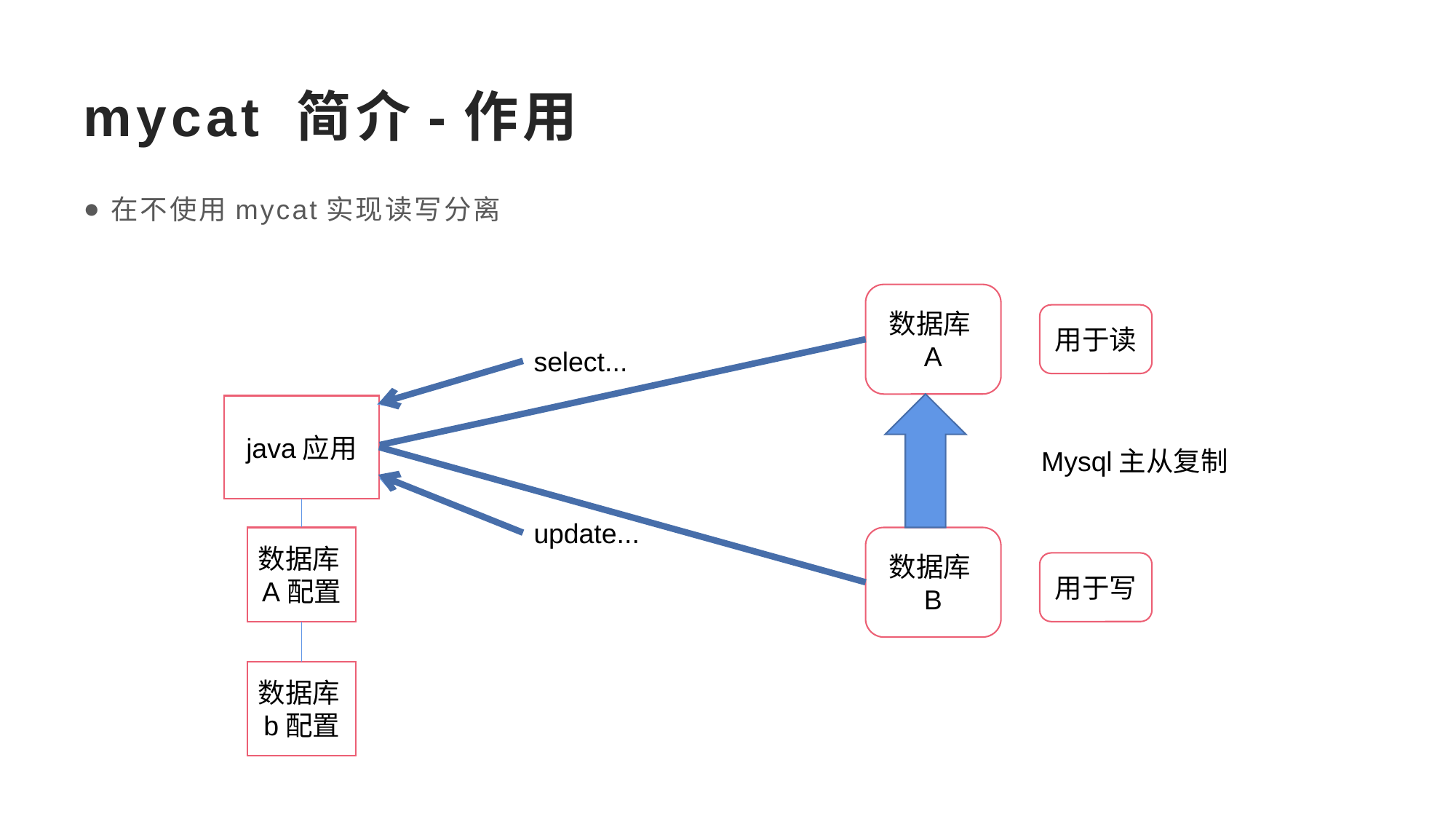

# mycat 简介-作用
在不使用mycat实现读写分离
数据库A
用于读
select...

java应用
Mysql主从复制
update...
数据库A配置
数据库B
用于写
数据库b配置